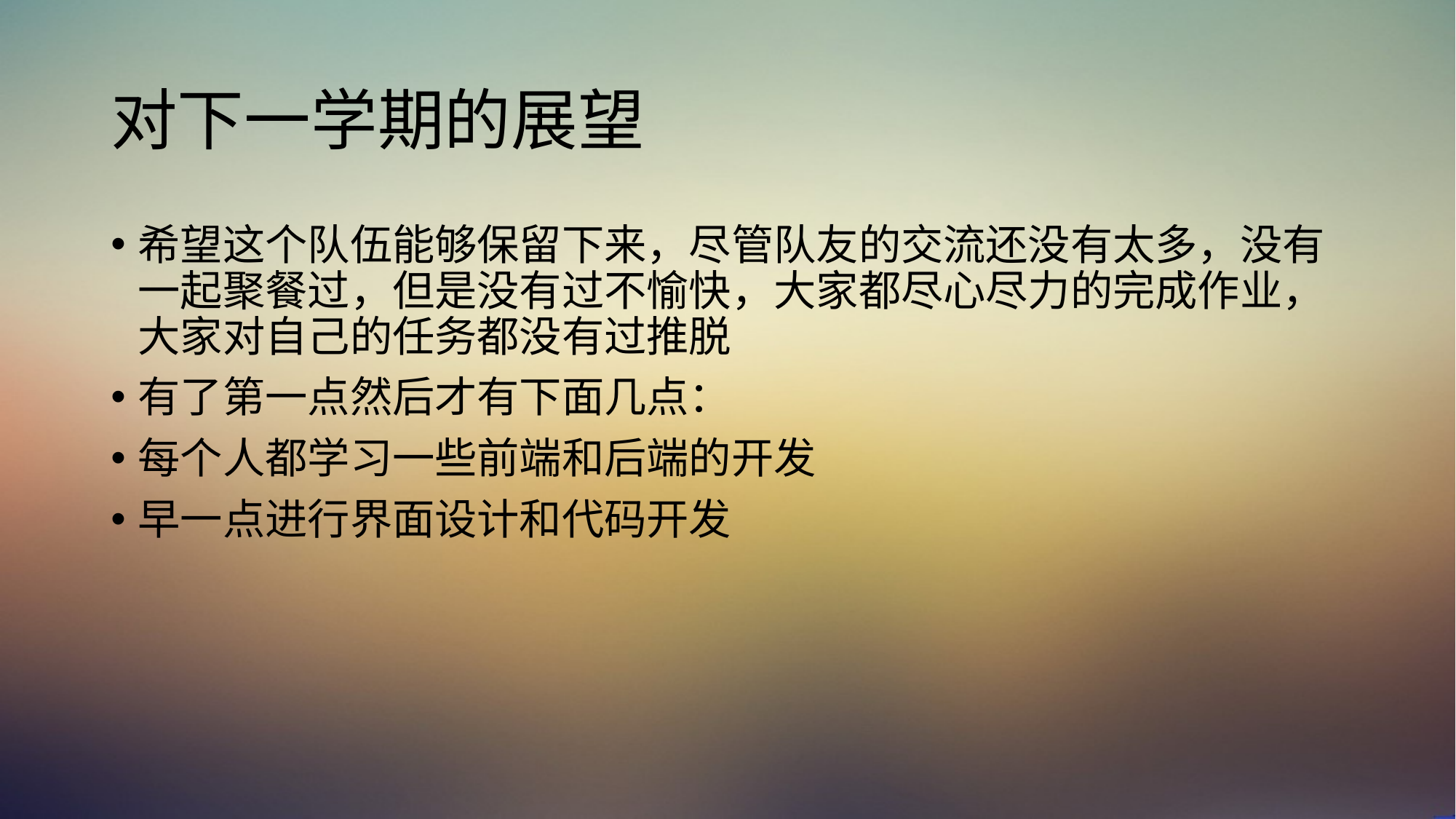

# 对下一学期的展望
希望这个队伍能够保留下来，尽管队友的交流还没有太多，没有一起聚餐过，但是没有过不愉快，大家都尽心尽力的完成作业，大家对自己的任务都没有过推脱
有了第一点然后才有下面几点：
每个人都学习一些前端和后端的开发
早一点进行界面设计和代码开发